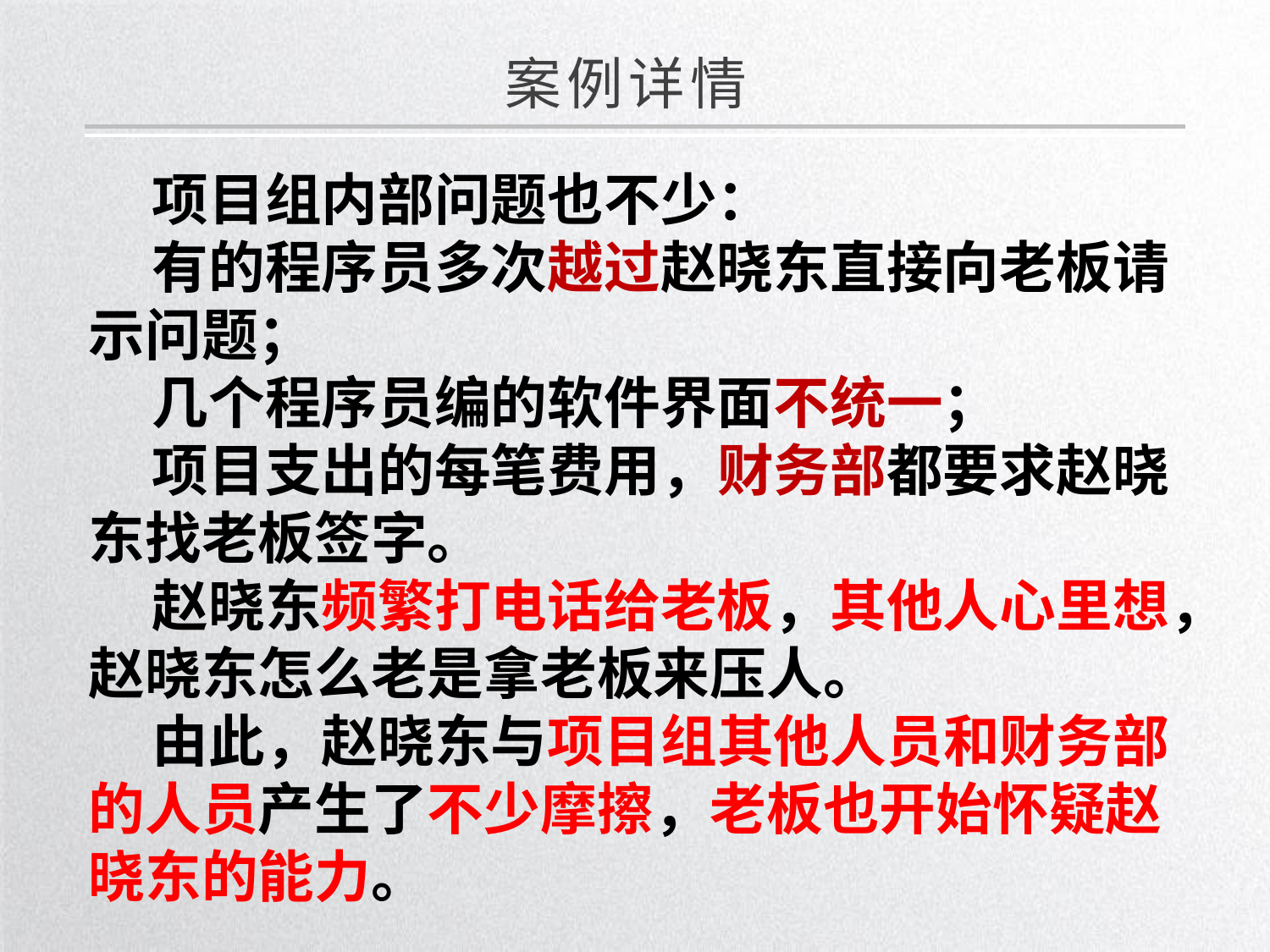

案例详情
项目组内部问题也不少：
有的程序员多次越过赵晓东直接向老板请示问题；
几个程序员编的软件界面不统一；
项目支出的每笔费用，财务部都要求赵晓东找老板签字。
赵晓东频繁打电话给老板，其他人心里想，赵晓东怎么老是拿老板来压人。
由此，赵晓东与项目组其他人员和财务部的人员产生了不少摩擦，老板也开始怀疑赵晓东的能力。